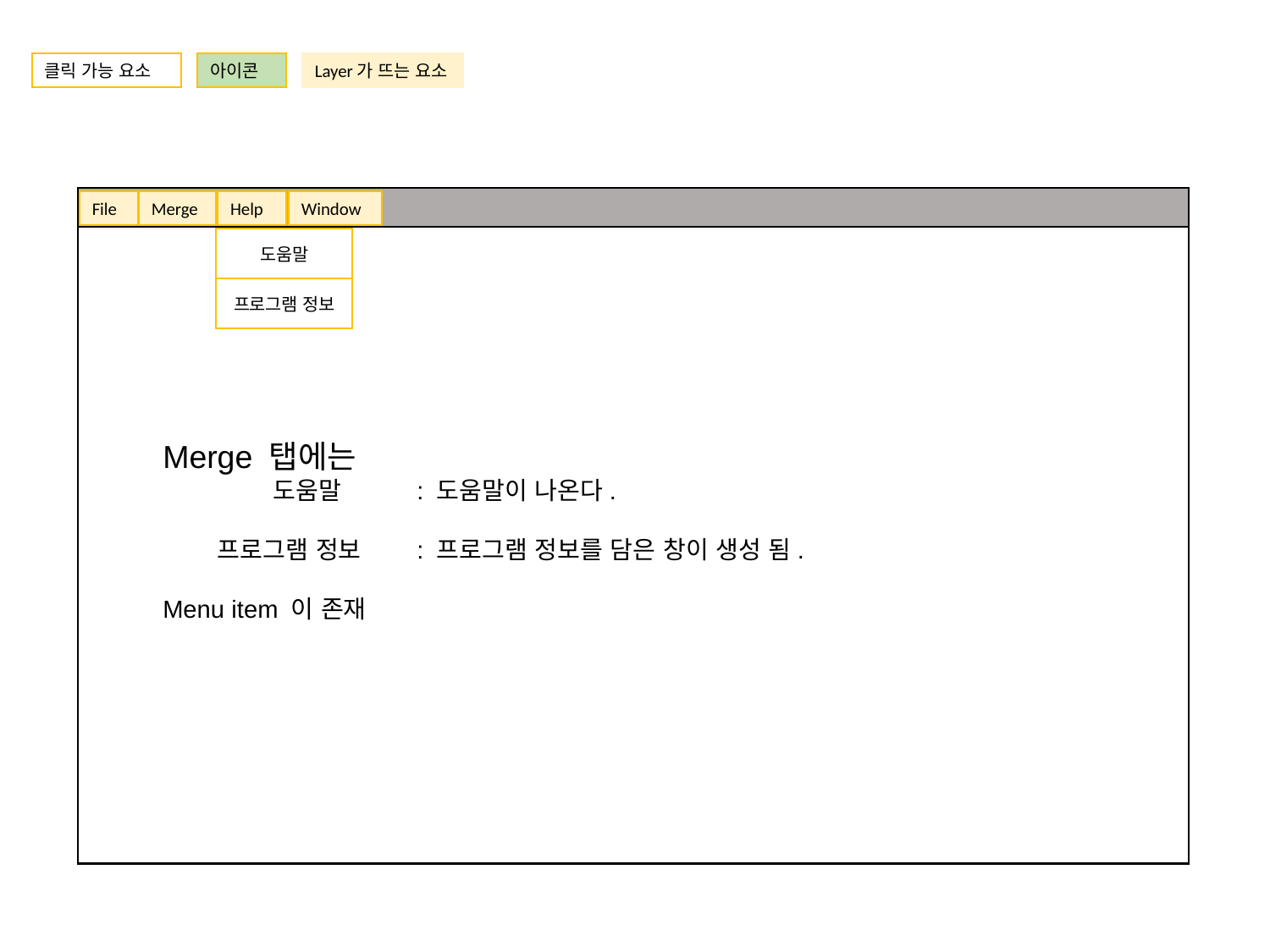

아이콘
Layer가 뜨는 요소
클릭 가능 요소

File
Merge
Help
Window

도움말
프로그램 정보
Merge 탭에는
               도움말	: 도움말이 나온다.

       프로그램 정보	: 프로그램 정보를 담은 창이 생성 됨.

Menu item 이 존재